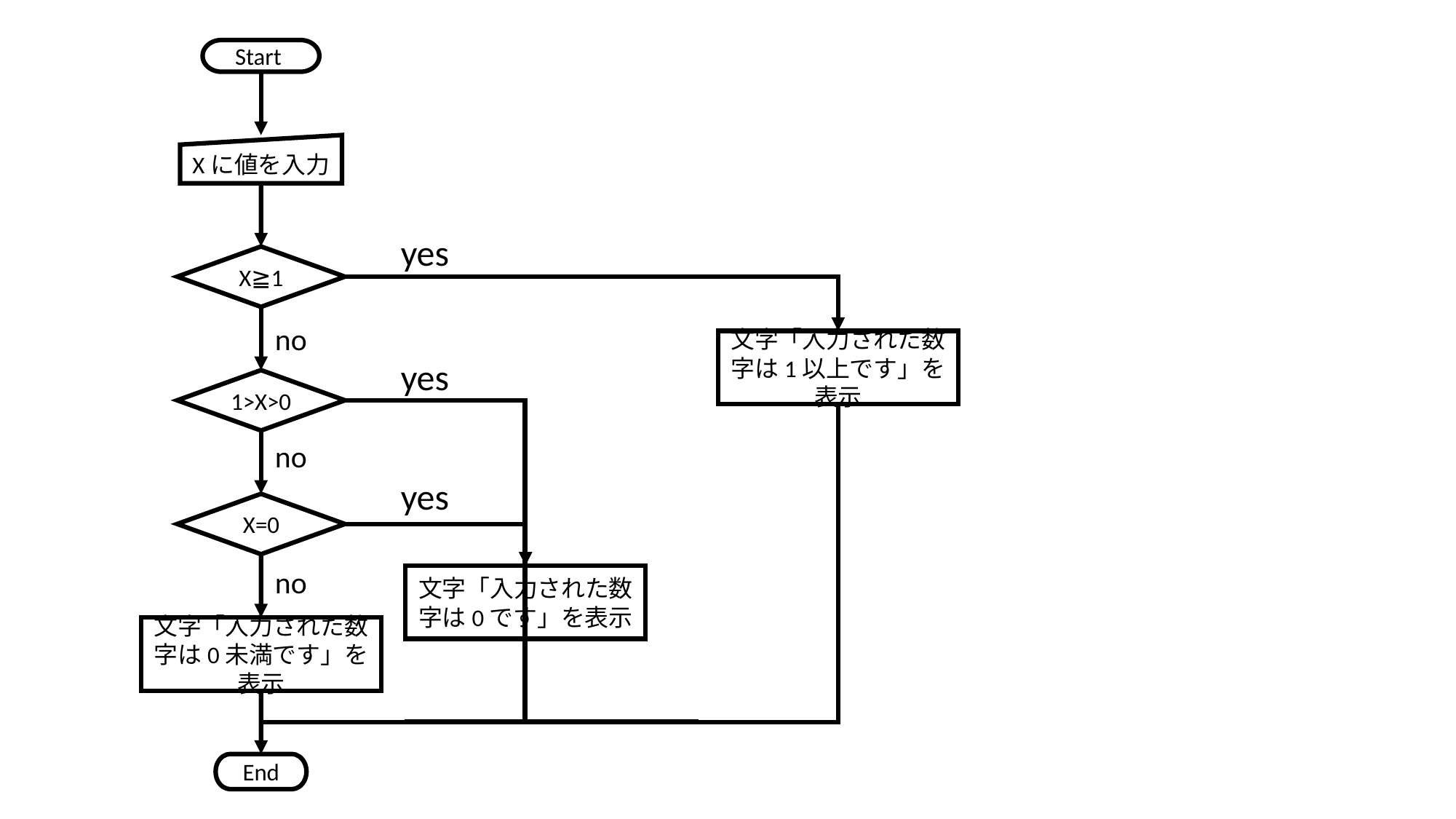

Start
Xに値を入力
yes
X≧1
no
文字「入力された数字は1以上です」を表示
yes
1>X>0
no
yes
X=0
no
文字「入力された数字は0です」を表示
文字「入力された数字は0未満です」を表示
End